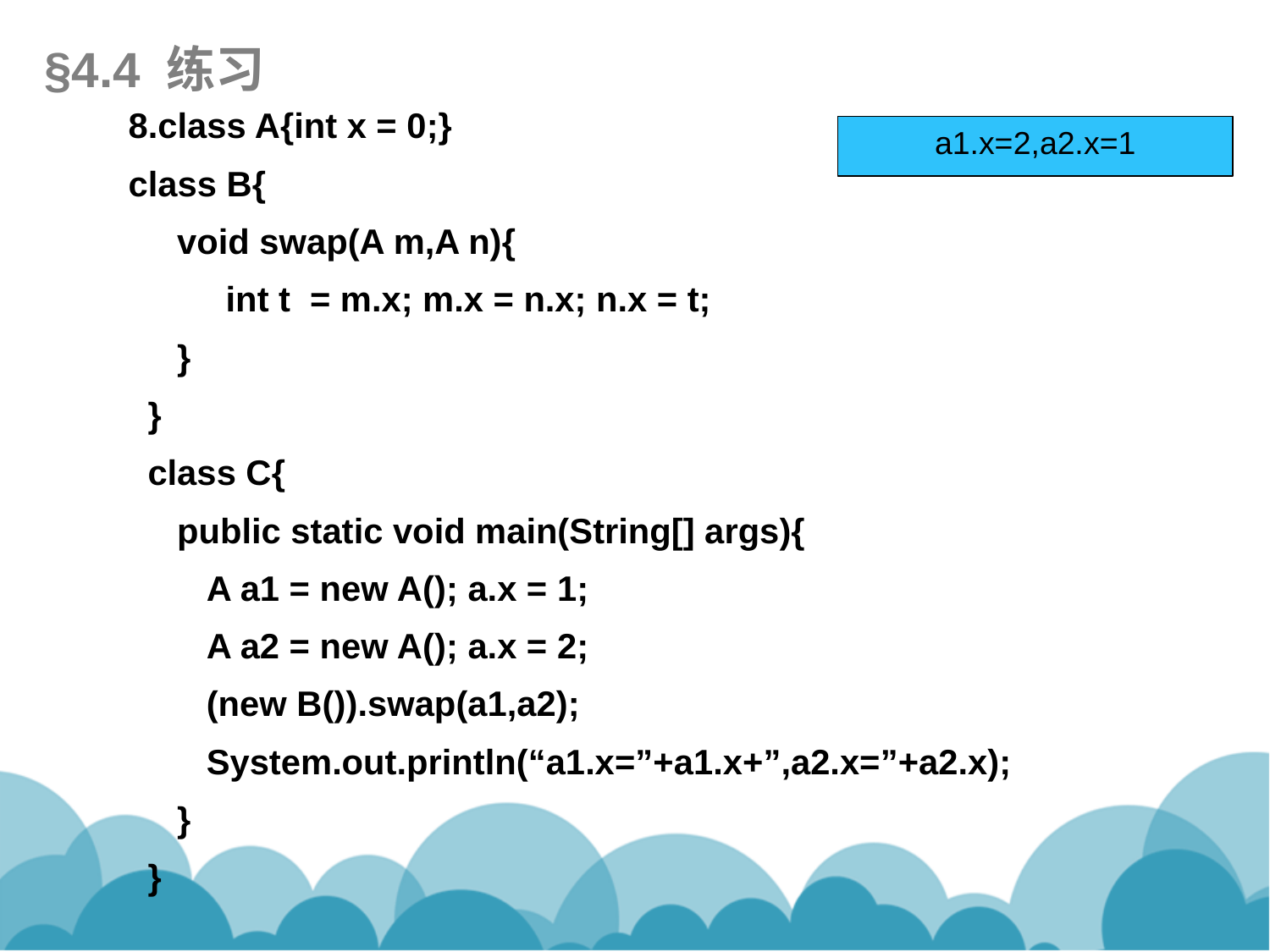

§4.4 练习
8.class A{int x = 0;}
class B{
     void swap(A m,A n){
          int t  = m.x; m.x = n.x; n.x = t;
     }
  }
  class C{
     public static void main(String[] args){
        A a1 = new A(); a.x = 1;
        A a2 = new A(); a.x = 2;
        (new B()).swap(a1,a2);
        System.out.println(“a1.x=”+a1.x+”,a2.x=”+a2.x);
     }
  }
a1.x=2,a2.x=1
74